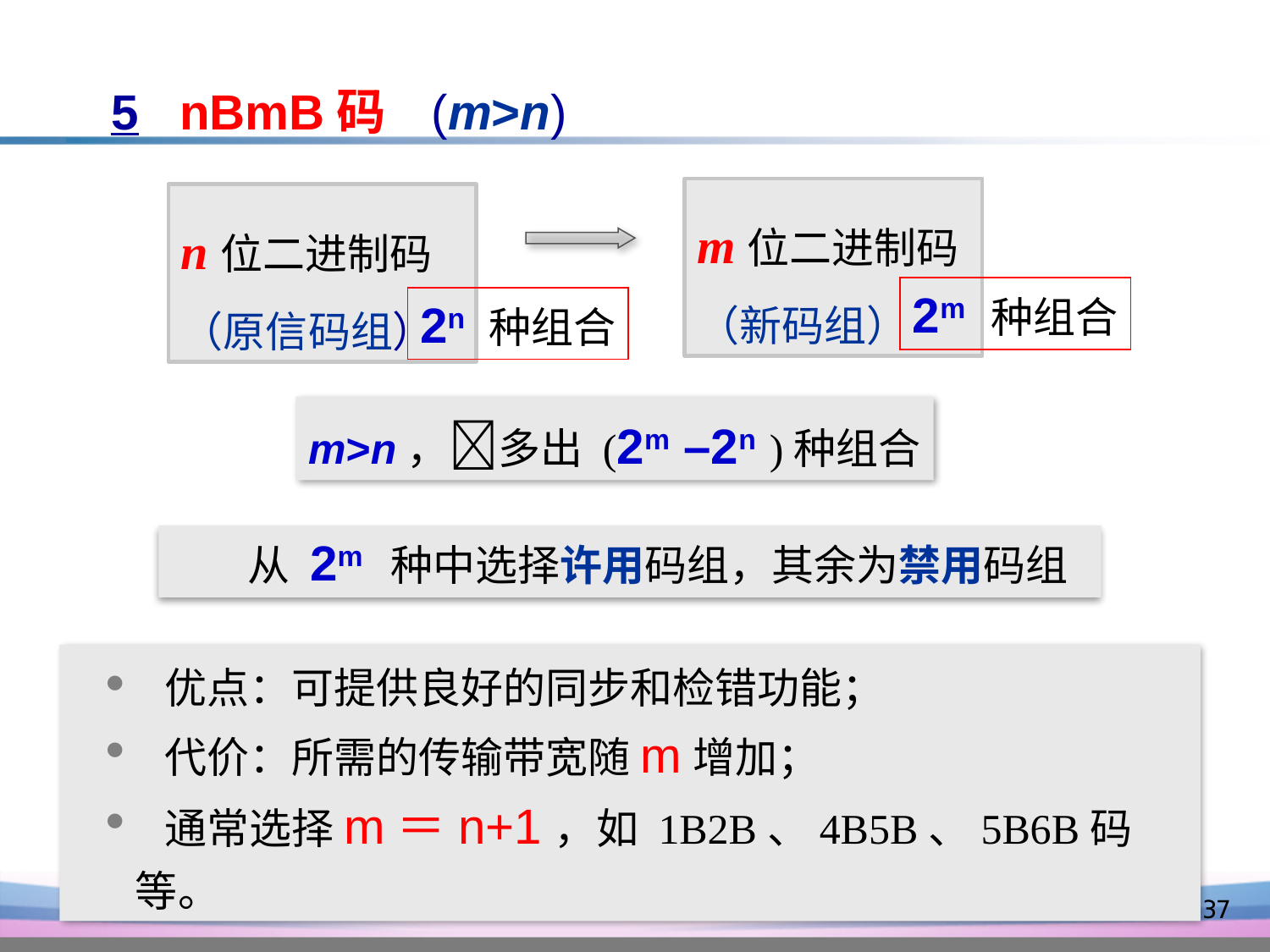

5   nBmB码   (m>n)
m位二进制码
（新码组）
n位二进制码
（原信码组）

2m 种组合
2n 种组合
m>n，∴多出 (2m –2n )种组合
       从 2m  种中选择许用码组，其余为禁用码组
  优点：可提供良好的同步和检错功能；
  代价：所需的传输带宽随m增加；
  通常选择m＝n+1，如 1B2B、4B5B、5B6B码等。

37